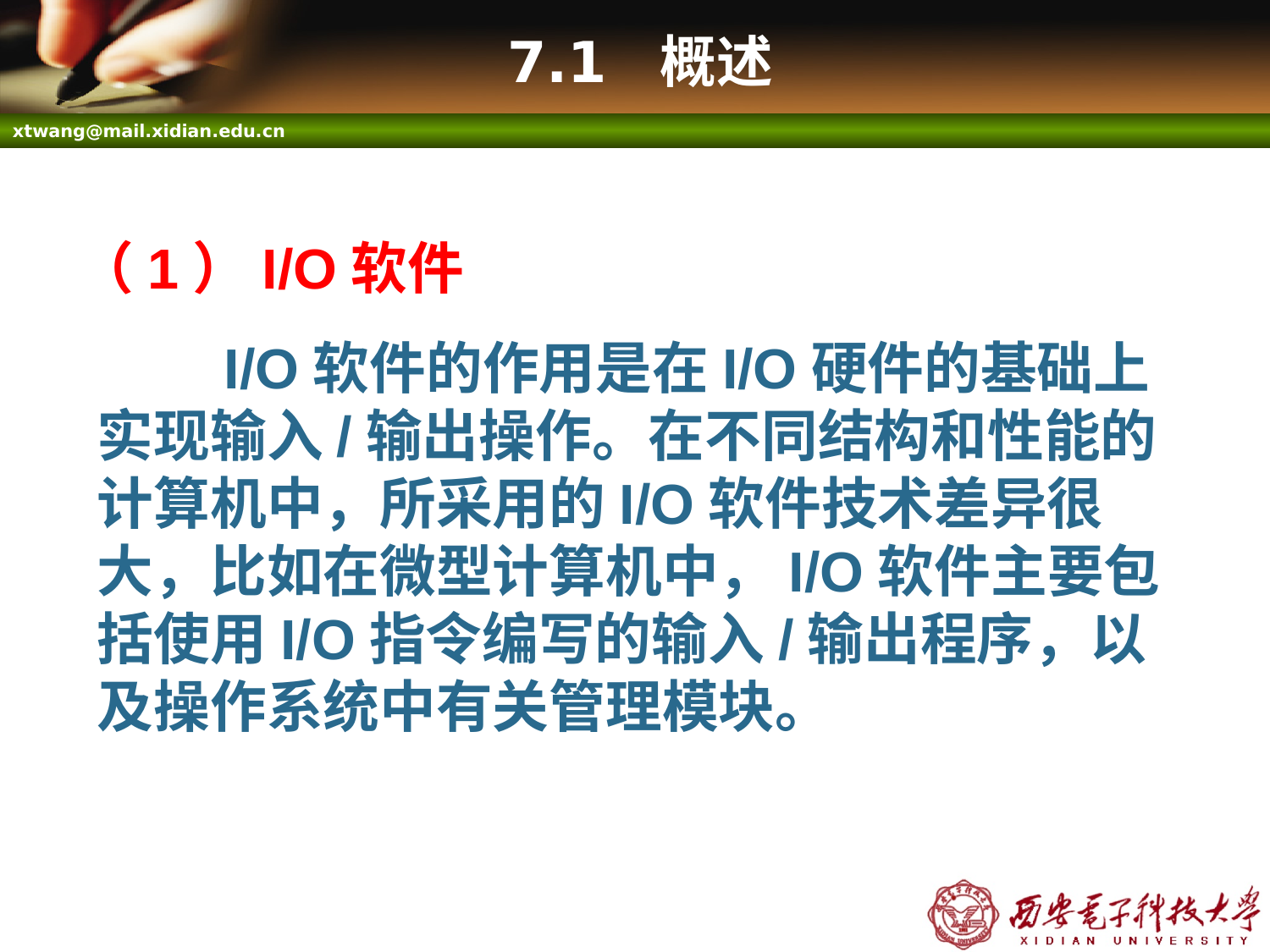

# 7.1  概述
（1）I/O软件
	I/O软件的作用是在I/O硬件的基础上实现输入/输出操作。在不同结构和性能的计算机中，所采用的I/O软件技术差异很大，比如在微型计算机中，I/O软件主要包括使用I/O指令编写的输入/输出程序，以及操作系统中有关管理模块。